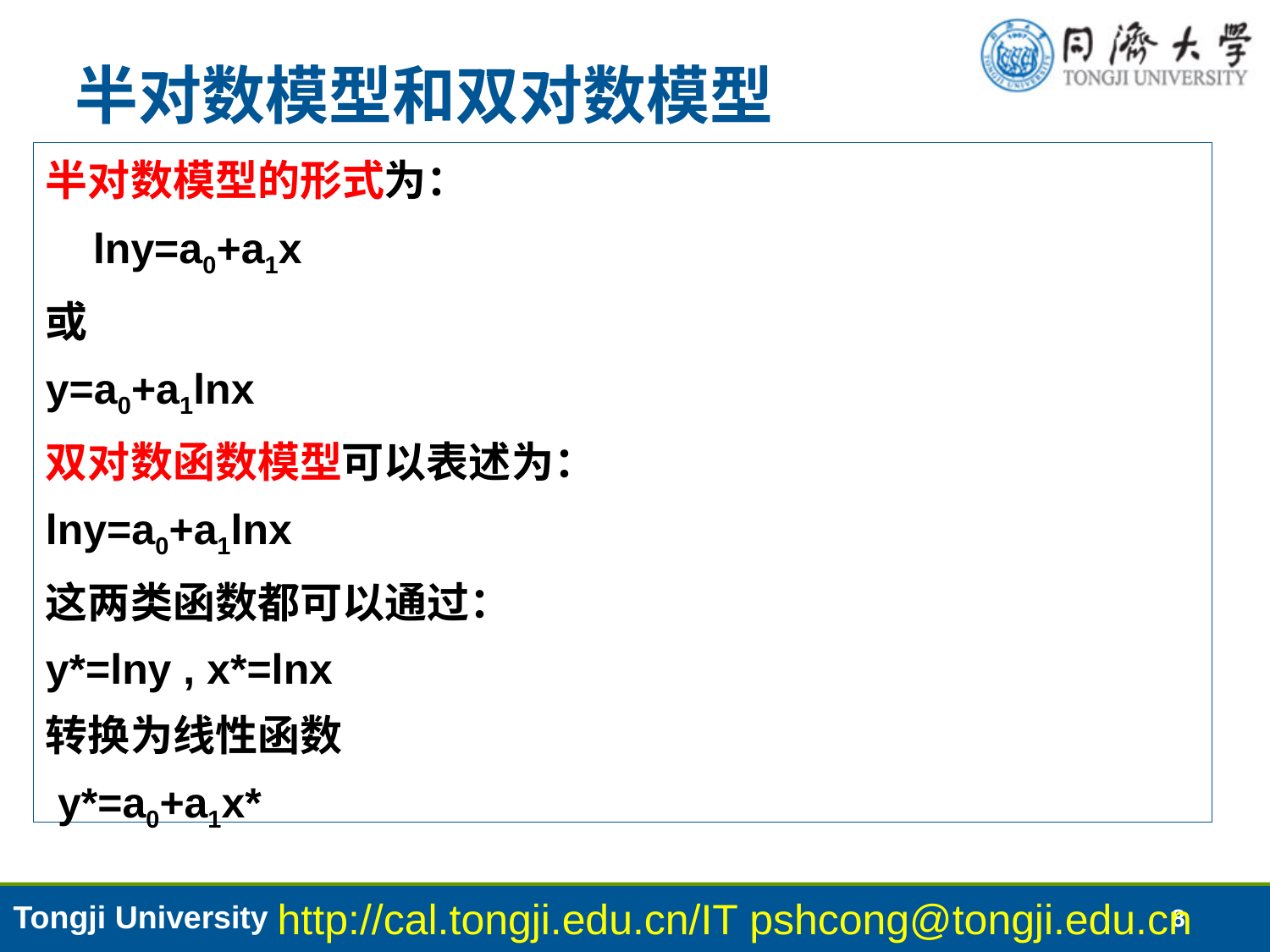

# 半对数模型和双对数模型
半对数模型的形式为：
    lny=a0+a1x
或
y=a0+a1lnx
双对数函数模型可以表述为：
lny=a0+a1lnx
这两类函数都可以通过：
y*=lny , x*=lnx
转换为线性函数
 y*=a0+a1x*